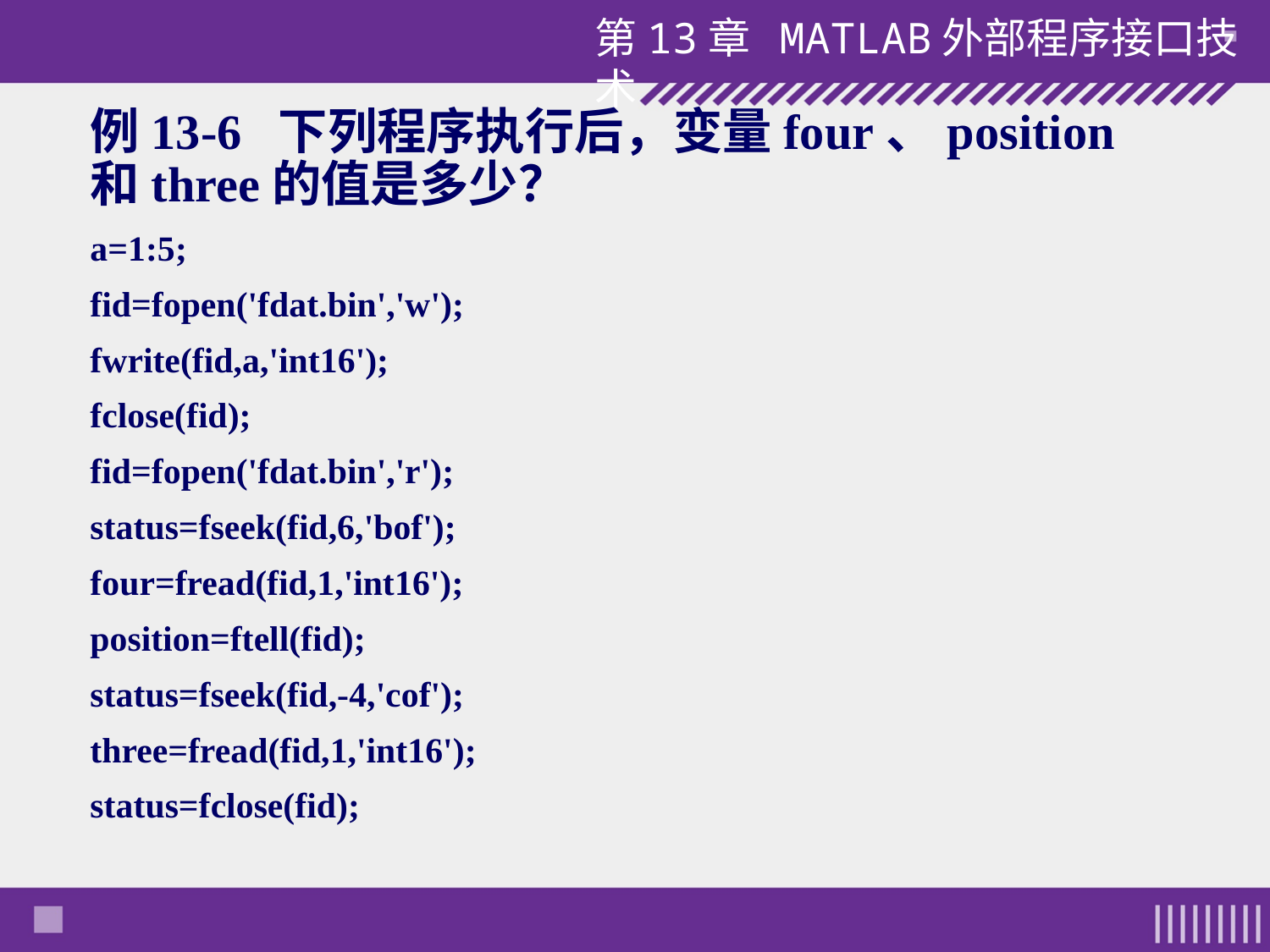

例13-6  下列程序执行后，变量four、position和three的值是多少？
a=1:5;
fid=fopen('fdat.bin','w');
fwrite(fid,a,'int16');
fclose(fid);
fid=fopen('fdat.bin','r');
status=fseek(fid,6,'bof');
four=fread(fid,1,'int16');
position=ftell(fid);
status=fseek(fid,-4,'cof');
three=fread(fid,1,'int16');
status=fclose(fid);